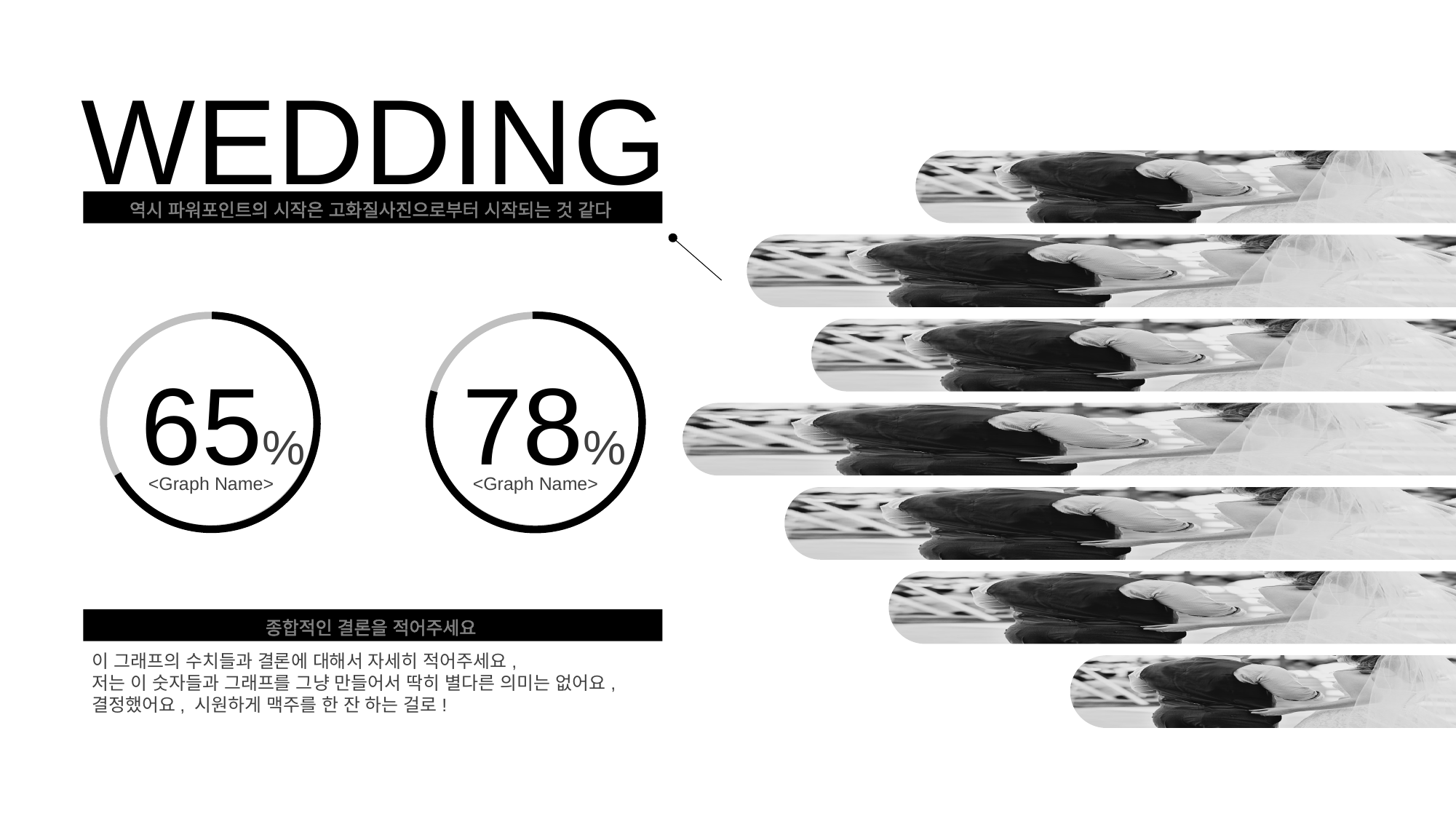

WEDDING

역시 파워포인트의 시작은 고화질사진으로부터 시작되는 것 같다

65%
78%
<Graph Name>
<Graph Name>

종합적인 결론을 적어주세요
이 그래프의 수치들과 결론에 대해서 자세히 적어주세요,
저는 이 숫자들과 그래프를 그냥 만들어서 딱히 별다른 의미는 없어요,
결정했어요, 시원하게 맥주를 한 잔 하는 걸로!